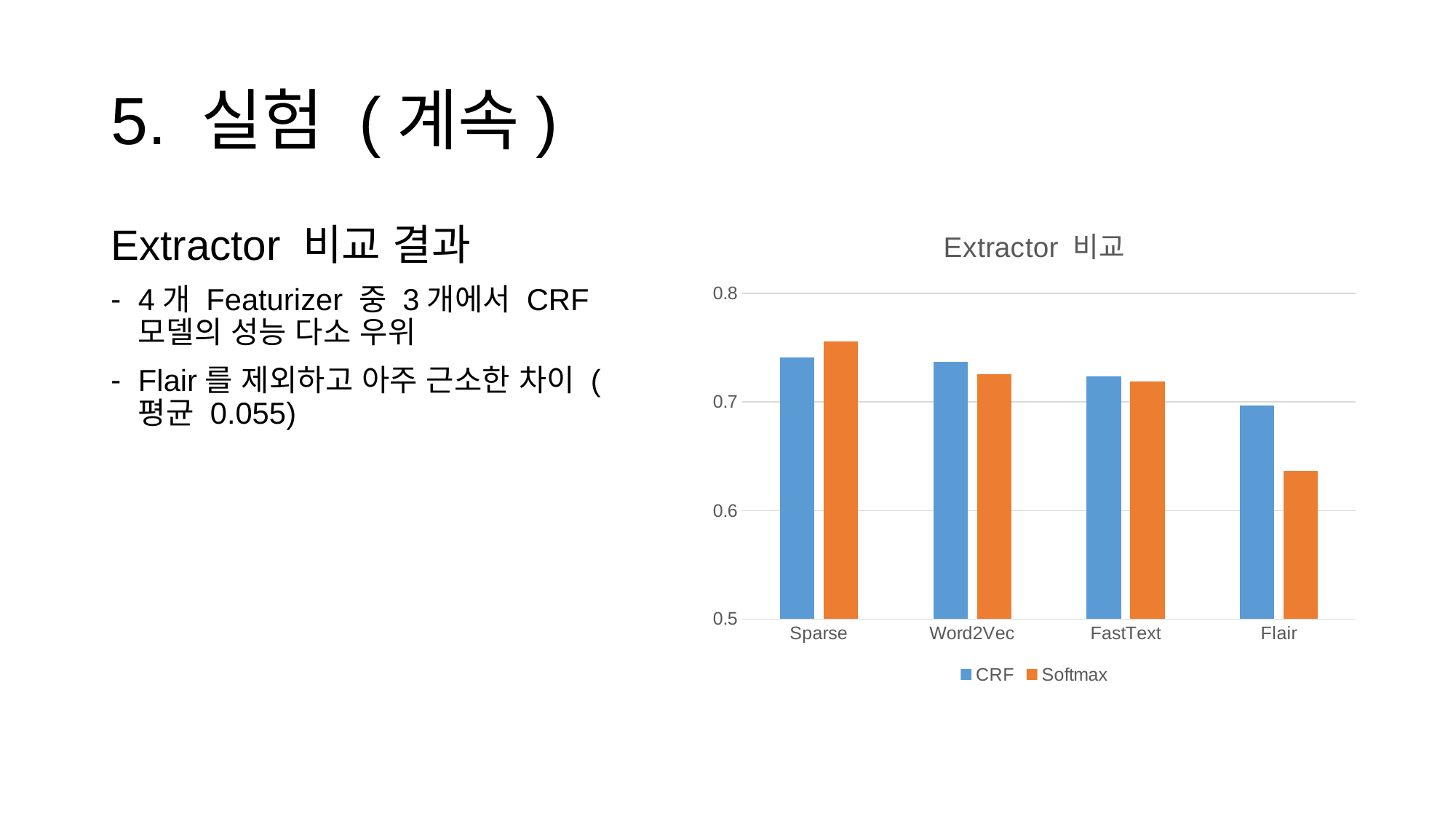

# 5. 실험 (계속)

### Chart: Extractor 비교

| Category | CRF | Softmax |
|---|---|---|
| Sparse | 0.7409 | 0.756 |
| Word2Vec | 0.7369 | 0.7253 |
| FastText | 0.7234 | 0.7187 |
| Flair | 0.6966 | 0.6364 |
Extractor 비교 결과
4개 Featurizer 중 3개에서 CRF 모델의 성능 다소 우위
Flair를 제외하고 아주 근소한 차이 (평균 0.055)